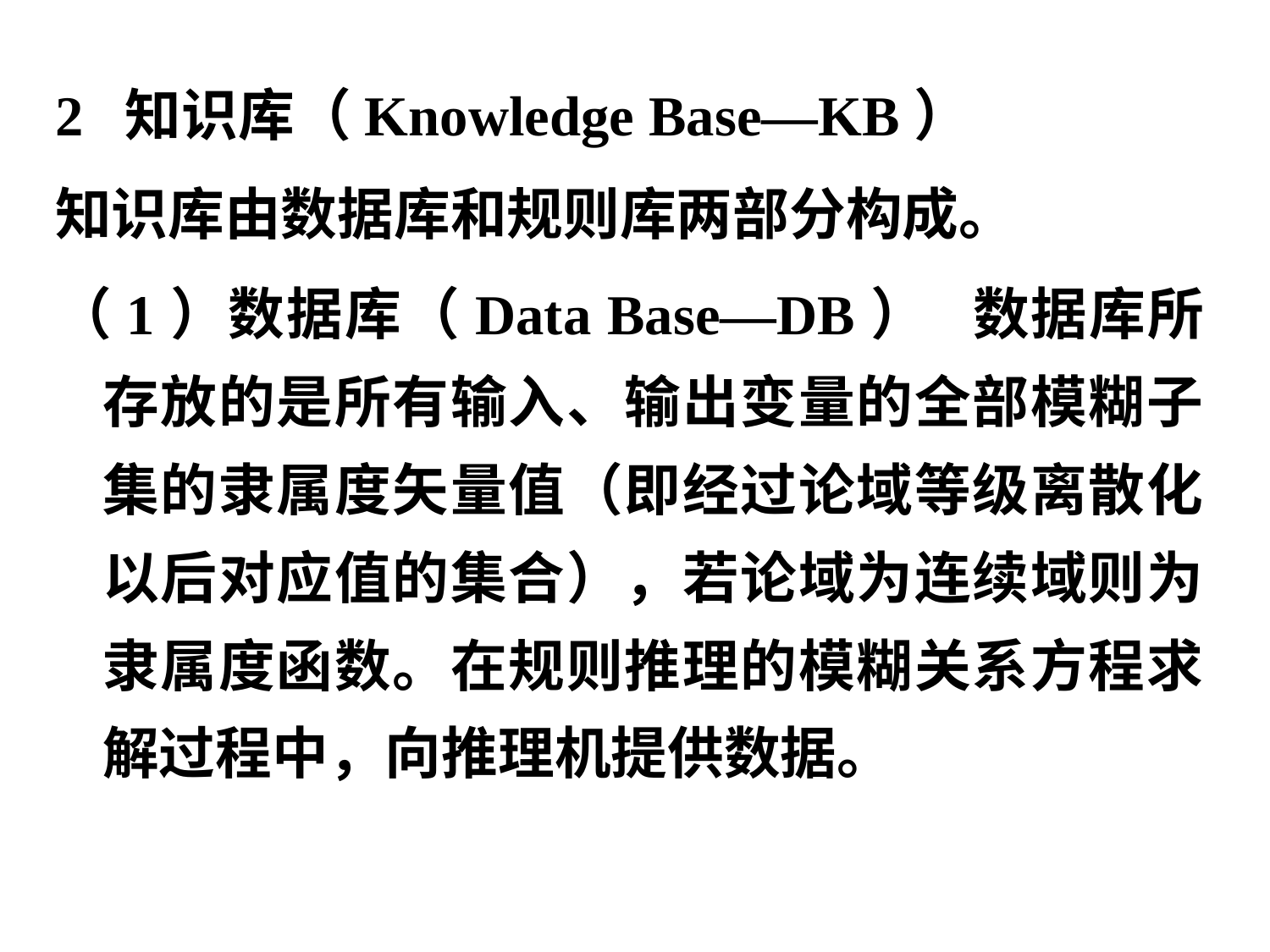

2  知识库（Knowledge Base—KB）
知识库由数据库和规则库两部分构成。
（1）数据库（Data Base—DB）   数据库所存放的是所有输入、输出变量的全部模糊子集的隶属度矢量值（即经过论域等级离散化以后对应值的集合），若论域为连续域则为隶属度函数。在规则推理的模糊关系方程求解过程中，向推理机提供数据。